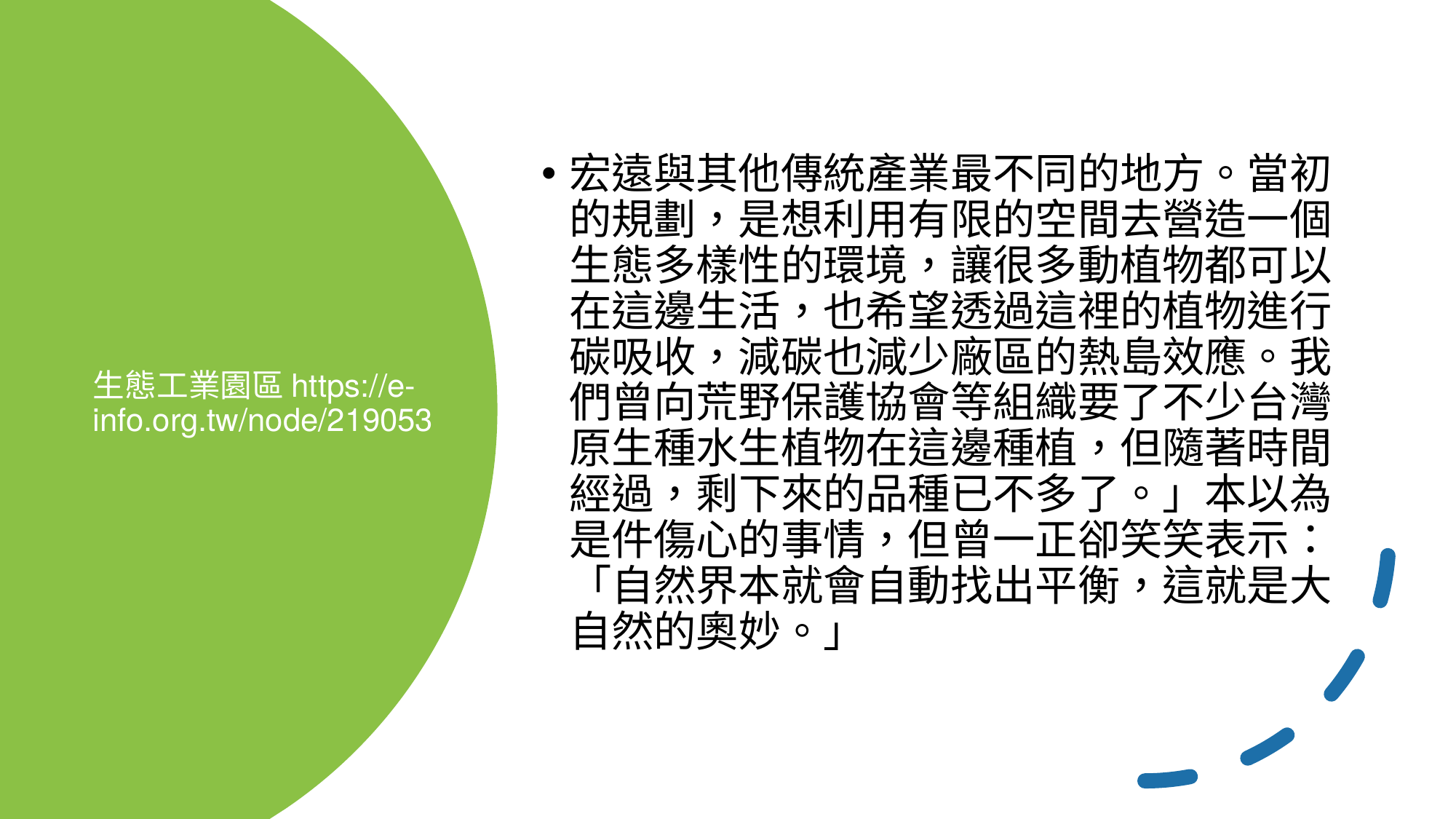

宏遠與其他傳統產業最不同的地方。當初的規劃，是想利用有限的空間去營造一個生態多樣性的環境，讓很多動植物都可以在這邊生活，也希望透過這裡的植物進行碳吸收，減碳也減少廠區的熱島效應。我們曾向荒野保護協會等組織要了不少台灣原生種水生植物在這邊種植，但隨著時間經過，剩下來的品種已不多了。」本以為是件傷心的事情，但曾一正卻笑笑表示：「自然界本就會自動找出平衡，這就是大自然的奧妙。」
# 生態工業園區https://e-info.org.tw/node/219053